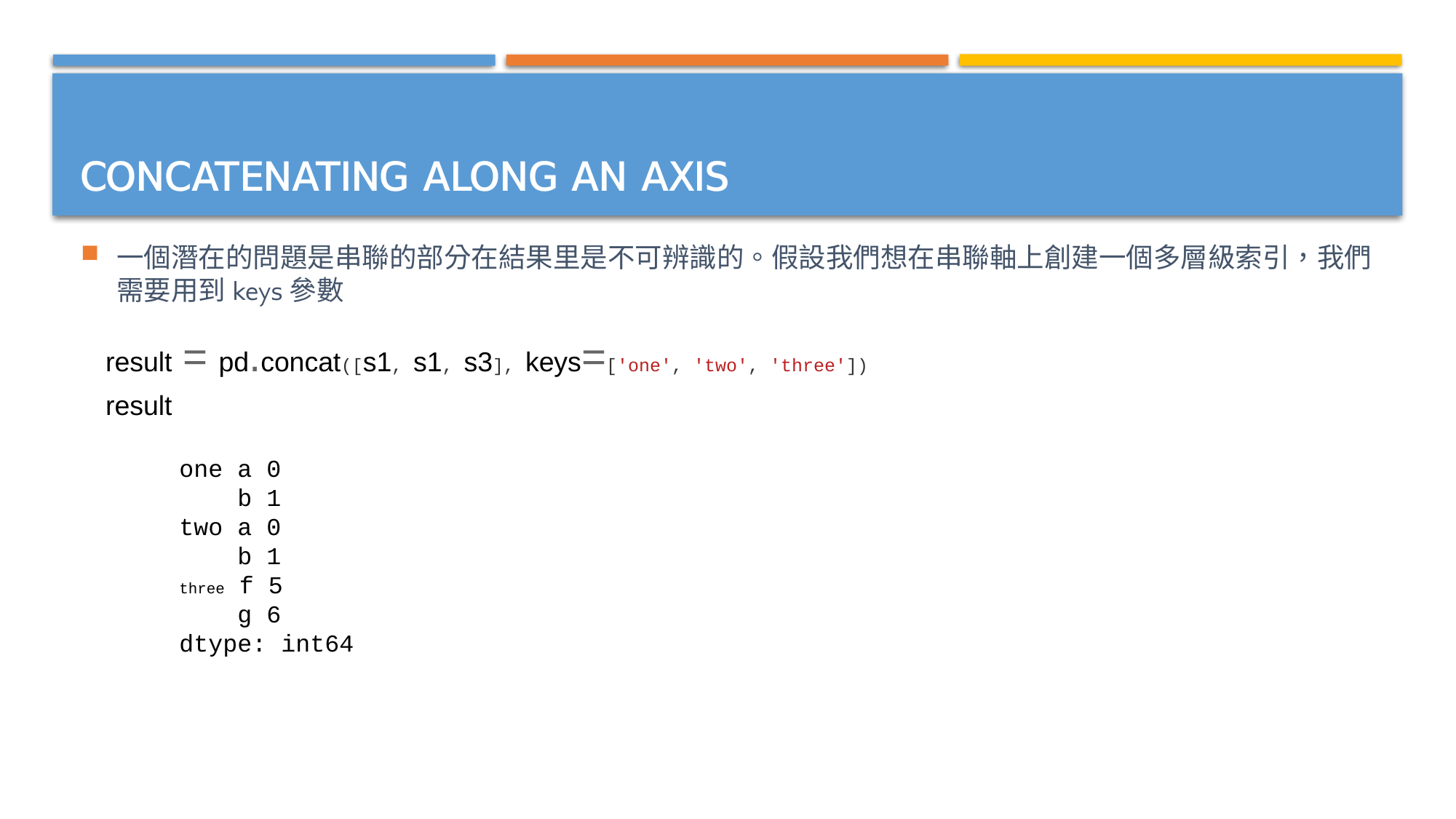

一個潛在的問題是串聯的部分在結果里是不可辨識的。假設我們想在串聯軸上創建一個多層級索引，我們需要用到keys參數
# Concatenating Along an Axis
result = pd.concat([s1, s1, s3], keys=['one', 'two', 'three'])
result
one a 0
    b 1
two a 0
    b 1
three f 5
    g 6
dtype: int64